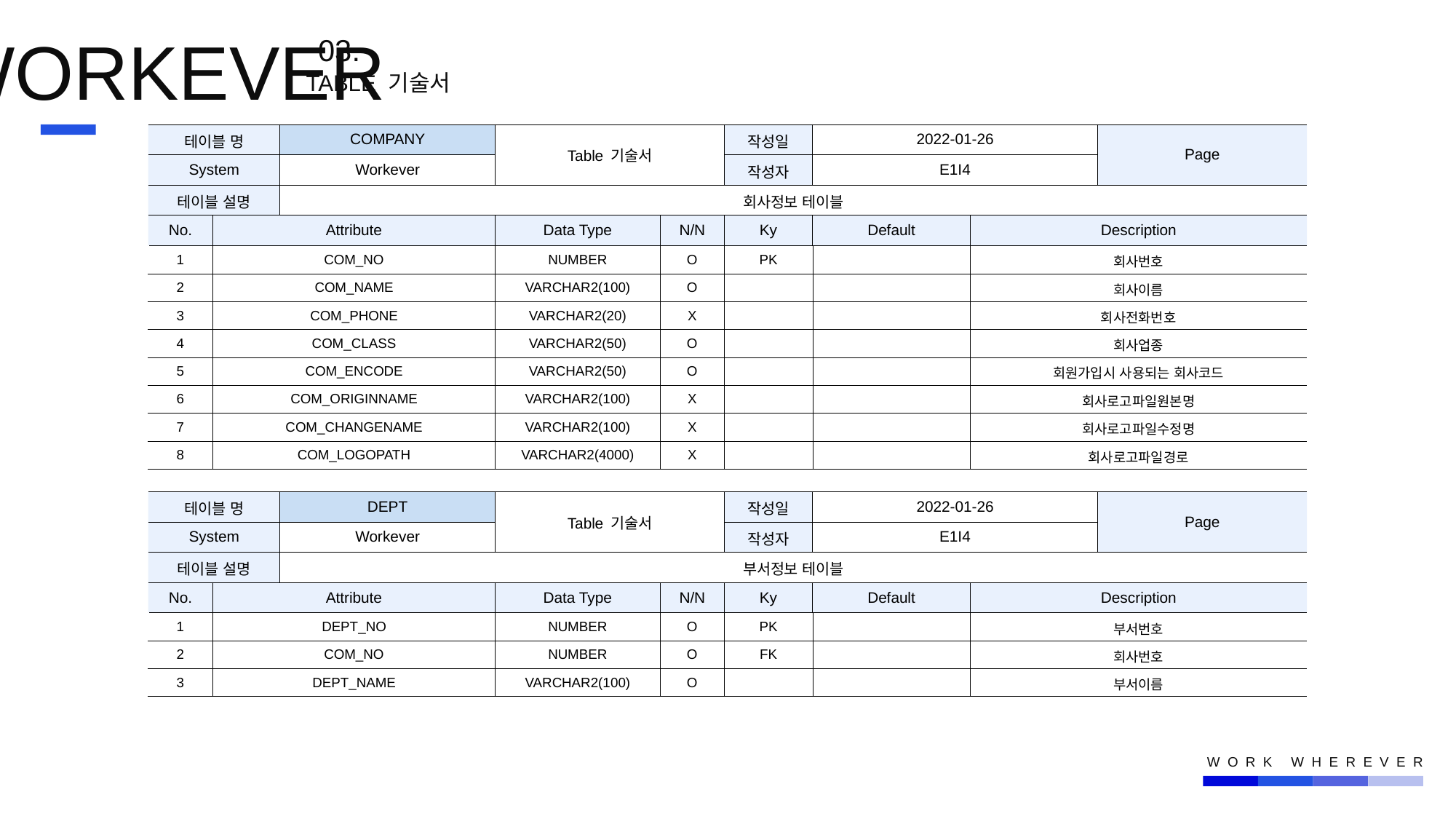

WORKEVER
03.
TABLE 기술서

| 테이블 명 |  | COMPANY | Table 기술서 |  | 작성일 | 2022-01-26 |  | Page |
| --- | --- | --- | --- | --- | --- | --- | --- | --- |
| System |  | Workever |  |  | 작성자 | E1I4 |  |  |
| 테이블 설명 |  | 회사정보 테이블 |  |  |  |  |  |  |
| No. | Attribute | Atribute | Data Type | N/N | Ky | Default | Description | Description |
| 1 | COM\_NO | 정의1 | NUMBER | O | PK |  | 회사번호 | OOO |
| 2 | COM\_NAME |  | VARCHAR2(100) | O |  |  | 회사이름 |  |
| 3 | COM\_PHONE |  | VARCHAR2(20) | X |  |  | 회사전화번호 |  |
| 4 | COM\_CLASS |  | VARCHAR2(50) | O |  |  | 회사업종 |  |
| 5 | COM\_ENCODE |  | VARCHAR2(50) | O |  |  | 회원가입시 사용되는 회사코드 |  |
| 6 | COM\_ORIGINNAME |  | VARCHAR2(100) | X |  |  | 회사로고파일원본명 |  |
| 7 | COM\_CHANGENAME |  | VARCHAR2(100) | X |  |  | 회사로고파일수정명 |  |
| 8 | COM\_LOGOPATH |  | VARCHAR2(4000) | X |  |  | 회사로고파일경로 |  |
| 테이블 명 |  | DEPT | Table 기술서 |  | 작성일 | 2022-01-26 |  | Page |
| --- | --- | --- | --- | --- | --- | --- | --- | --- |
| System |  | Workever |  |  | 작성자 | E1I4 |  |  |
| 테이블 설명 |  | 부서정보 테이블 |  |  |  |  |  |  |
| No. | Attribute | Atribute | Data Type | N/N | Ky | Default | Description | Description |
| 1 | DEPT\_NO | 정의1 | NUMBER | O | PK |  | 부서번호 | OOO |
| 2 | COM\_NO |  | NUMBER | O | FK |  | 회사번호 |  |
| 3 | DEPT\_NAME | 정의2 | VARCHAR2(100) | O |  |  | 부서이름 | OOO |
WORK WHEREVER